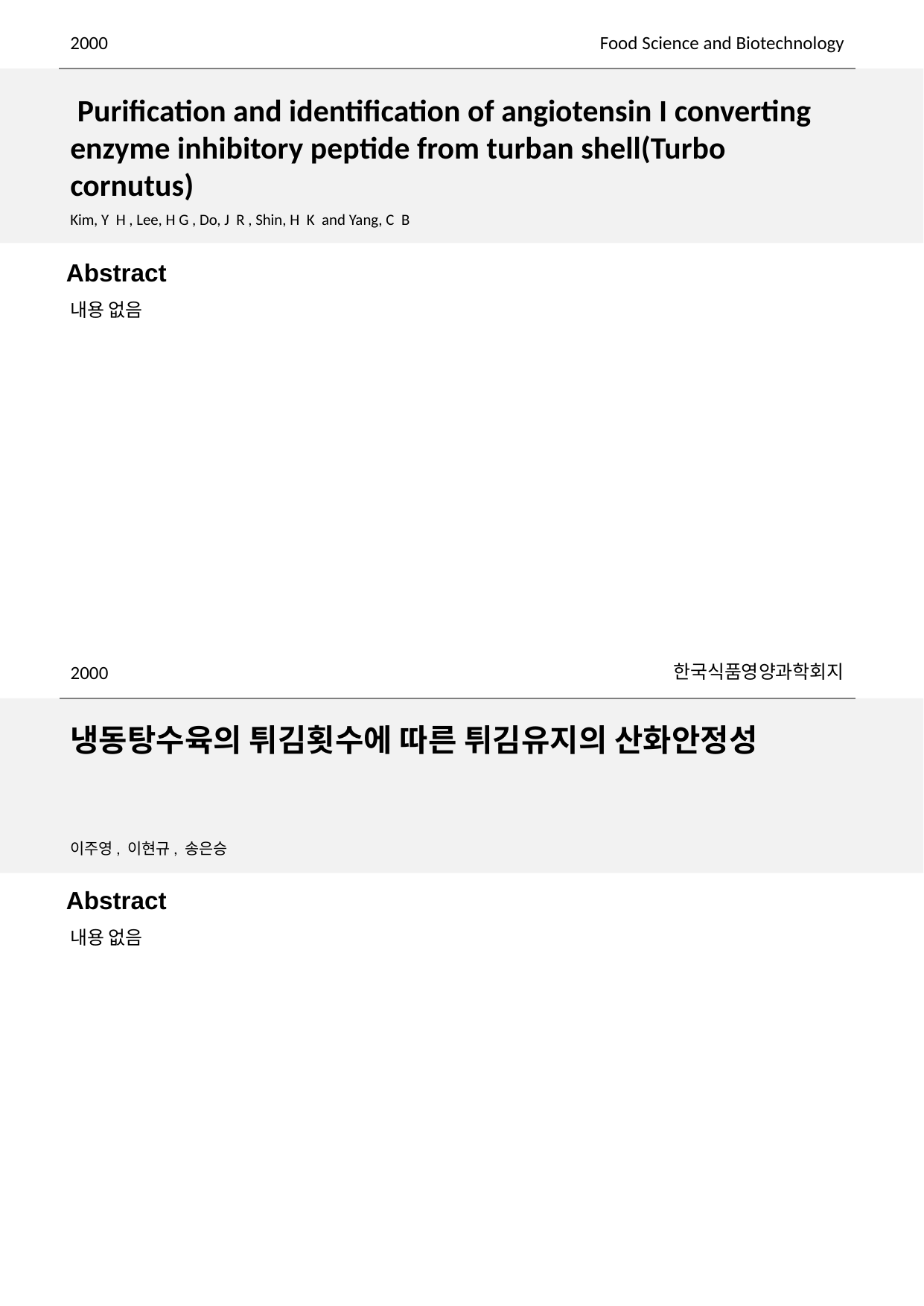

2000
Food Science and Biotechnology
 Purification and identification of angiotensin I converting enzyme inhibitory peptide from turban shell(Turbo cornutus)
Kim, Y  H , Lee, H G , Do, J  R , Shin, H  K  and Yang, C  B
내용 없음
한국식품영양과학회지
2000
냉동탕수육의 튀김횟수에 따른 튀김유지의 산화안정성
이주영, 이현규, 송은승
내용 없음